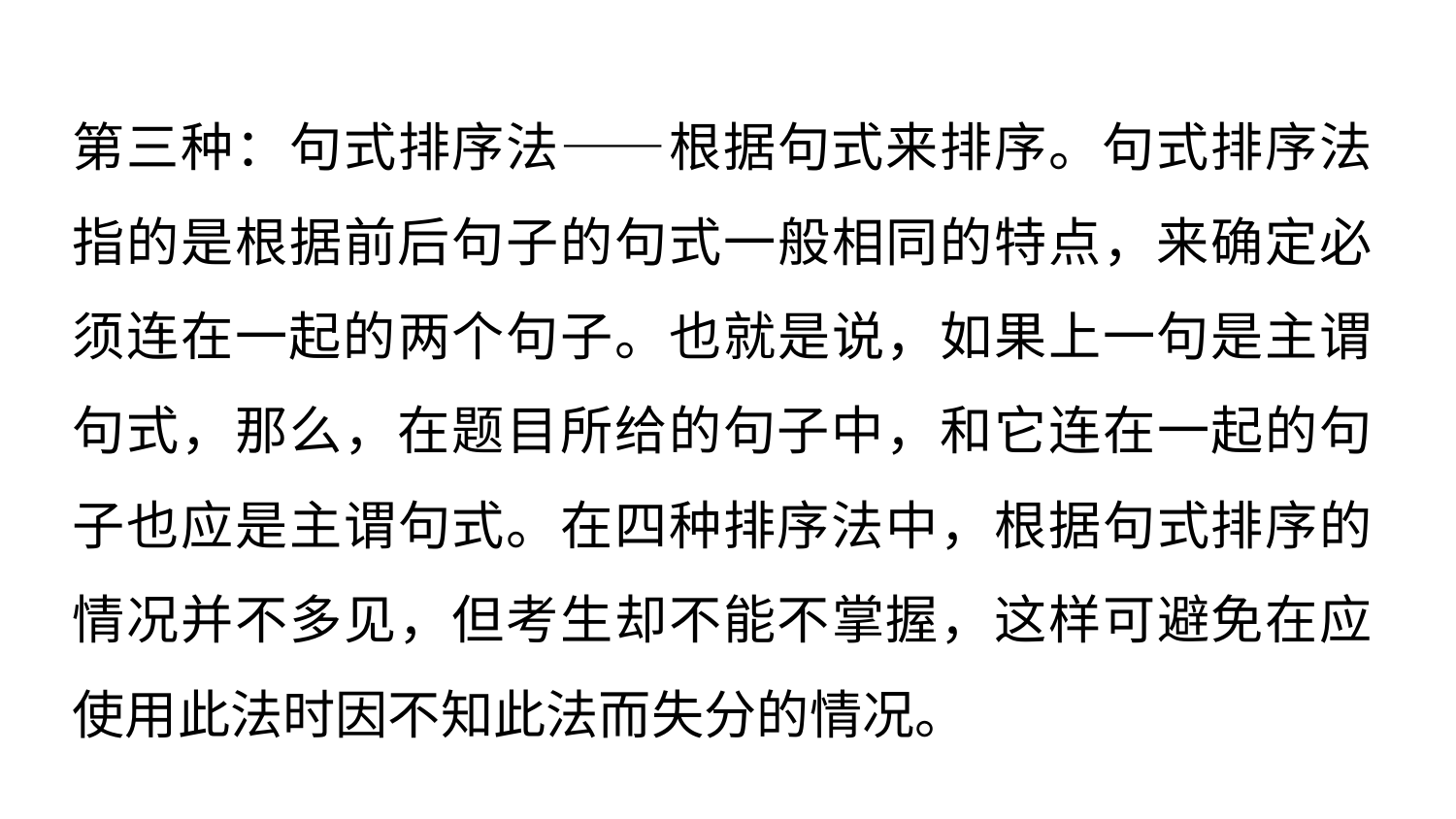

第三种：句式排序法——根据句式来排序。句式排序法指的是根据前后句子的句式一般相同的特点，来确定必须连在一起的两个句子。也就是说，如果上一句是主谓句式，那么，在题目所给的句子中，和它连在一起的句子也应是主谓句式。在四种排序法中，根据句式排序的情况并不多见，但考生却不能不掌握，这样可避免在应使用此法时因不知此法而失分的情况。